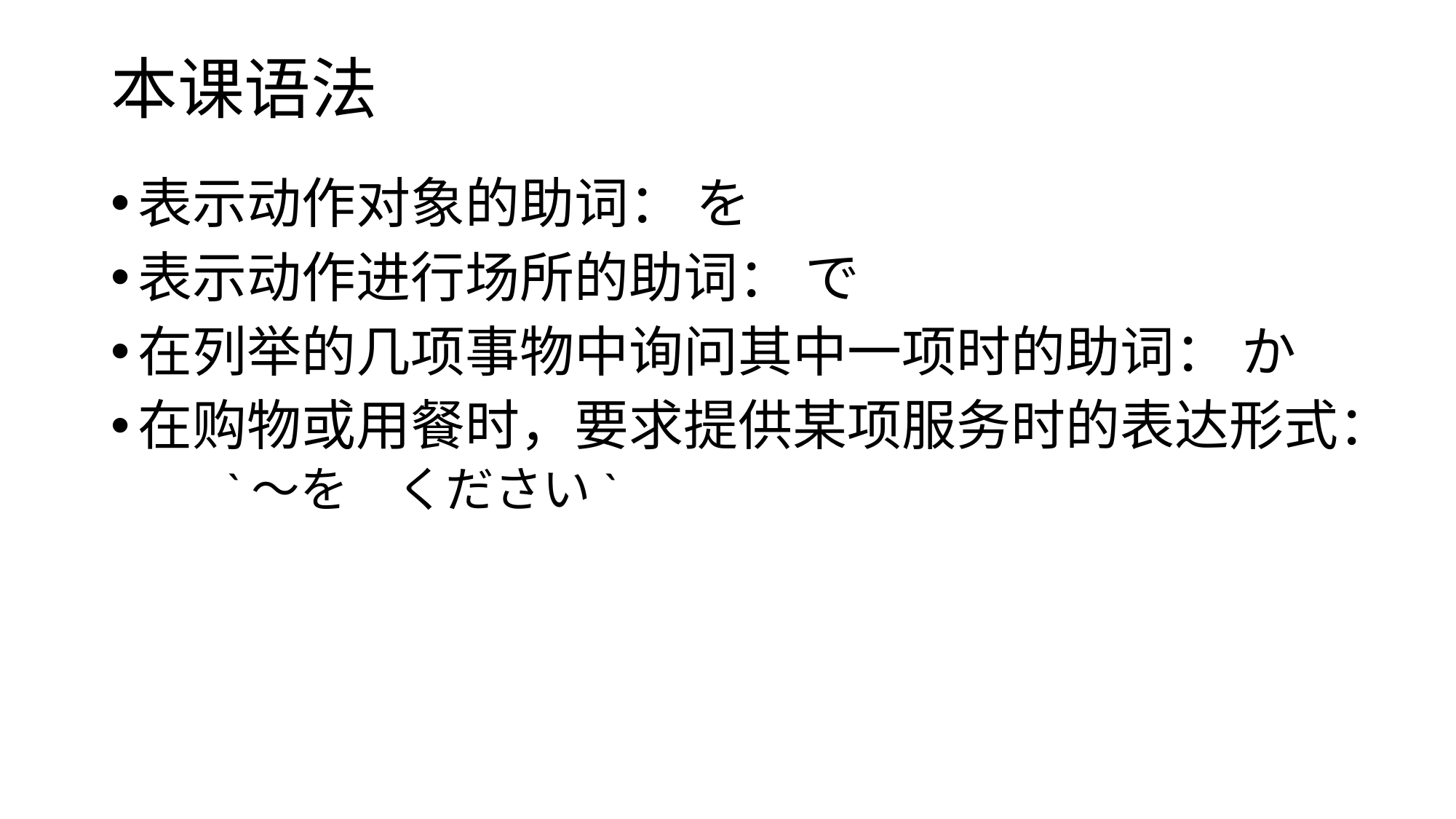

# 本课语法
表示动作对象的助词： を
表示动作进行场所的助词： で
在列举的几项事物中询问其中一项时的助词： か
在购物或用餐时，要求提供某项服务时的表达形式：
　`～を　ください`